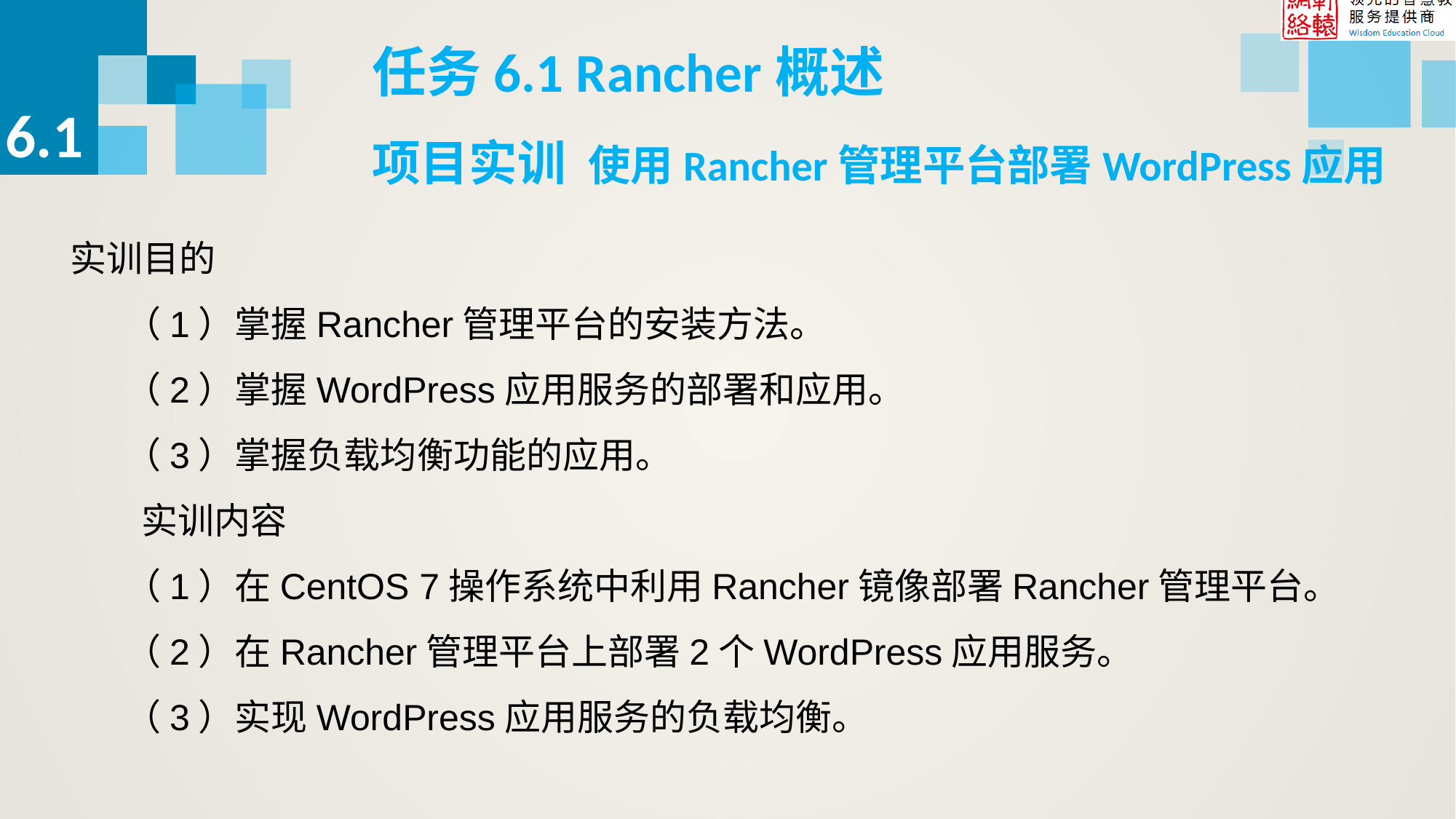

任务6.1 Rancher概述
6.1
项目实训  使用Rancher管理平台部署WordPress应用
实训目的
（1）掌握Rancher管理平台的安装方法。
（2）掌握WordPress应用服务的部署和应用。
（3）掌握负载均衡功能的应用。
 实训内容
（1）在CentOS 7操作系统中利用Rancher镜像部署Rancher管理平台。
（2）在Rancher管理平台上部署2个WordPress应用服务。
（3）实现WordPress应用服务的负载均衡。